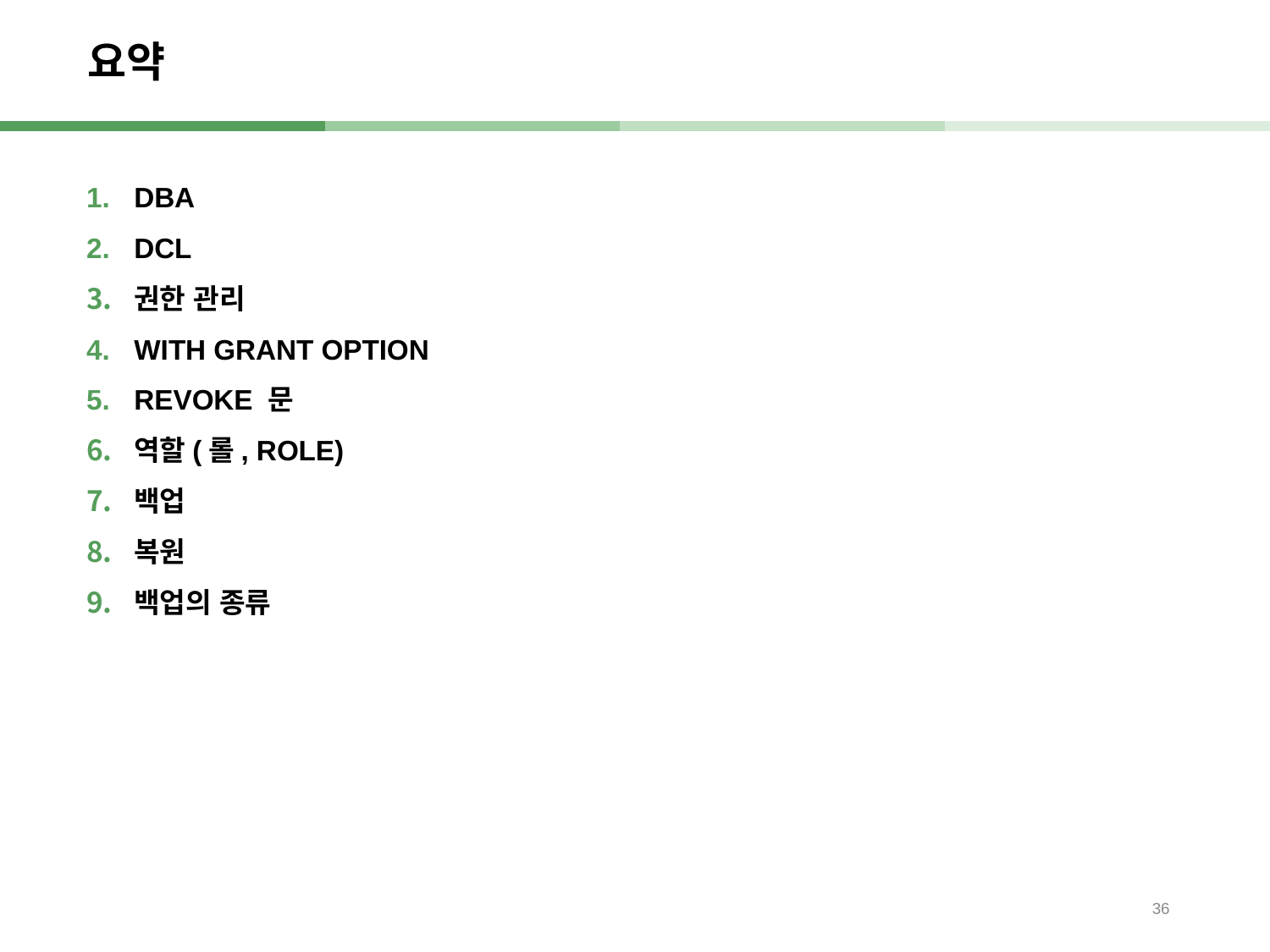

# 요약
DBA
DCL
권한 관리
WITH GRANT OPTION
REVOKE 문
역할(롤, ROLE)
백업
복원
백업의 종류

36